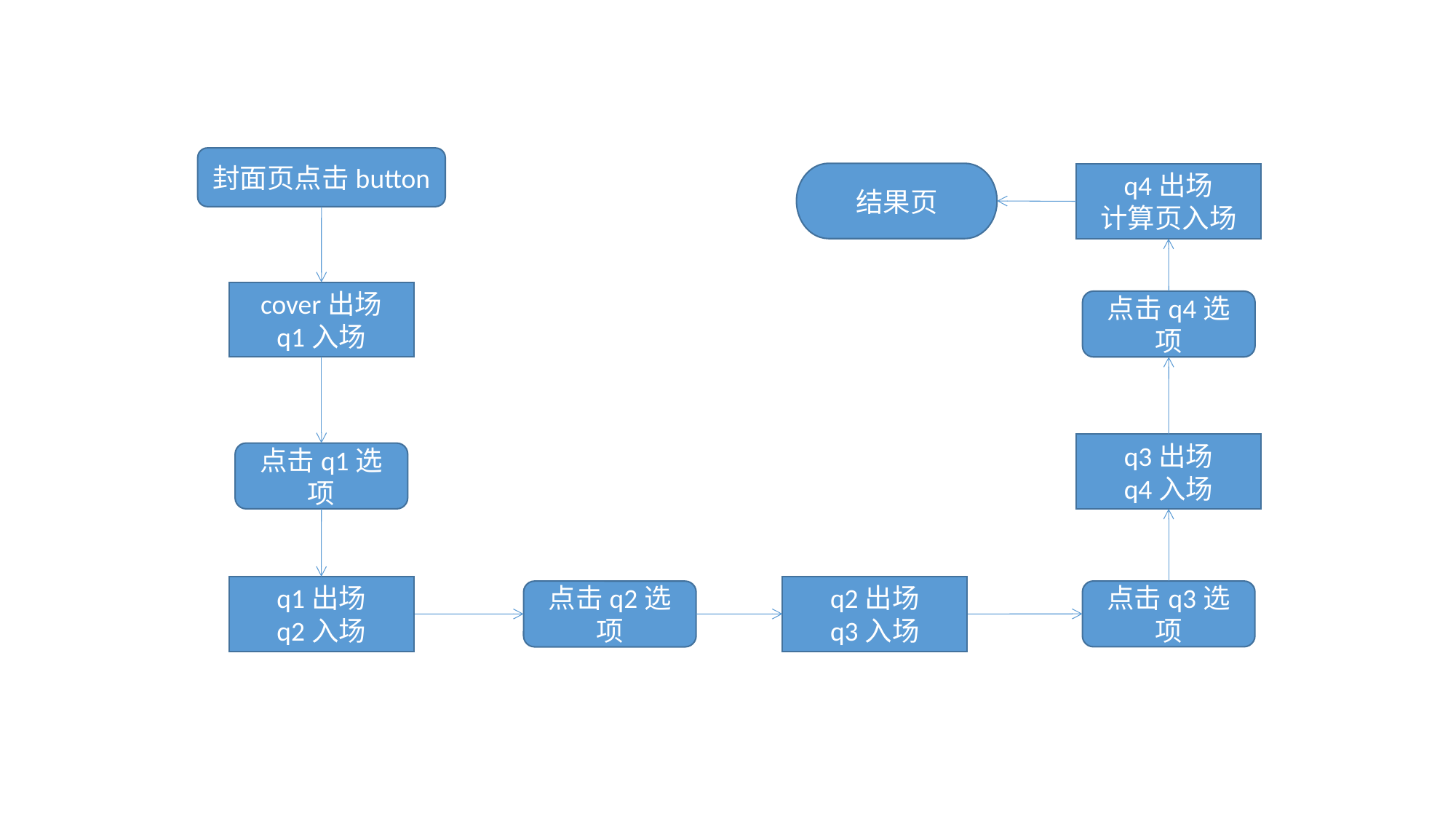

封面页点击button
结果页
q4出场
计算页入场
cover出场
q1入场
点击q4选项
q3出场
q4入场
点击q1选项
q1出场
q2入场
q2出场
q3入场
点击q3选项
点击q2选项